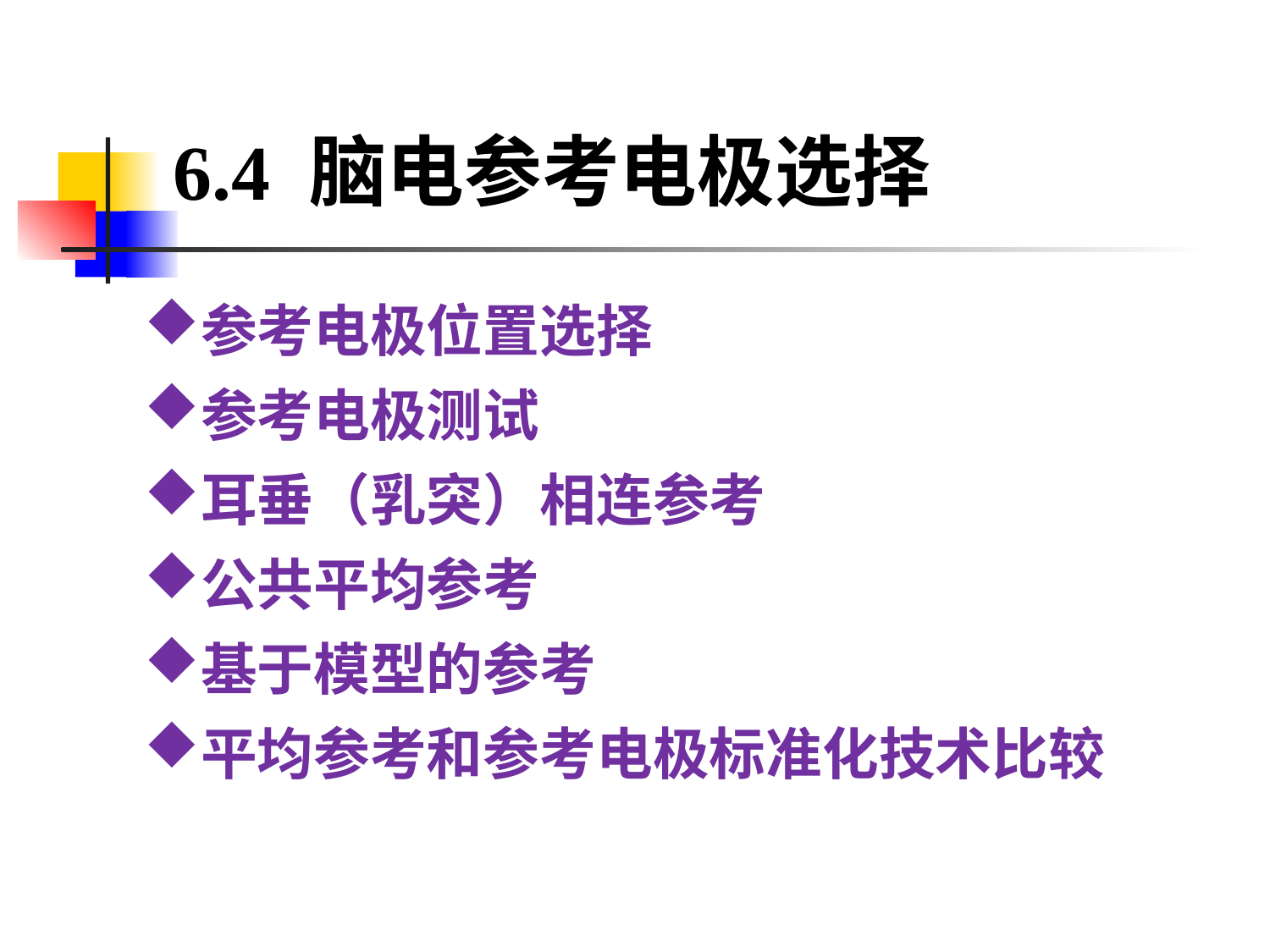

6.4 脑电参考电极选择
参考电极位置选择
参考电极测试
耳垂（乳突）相连参考
公共平均参考
基于模型的参考
平均参考和参考电极标准化技术比较